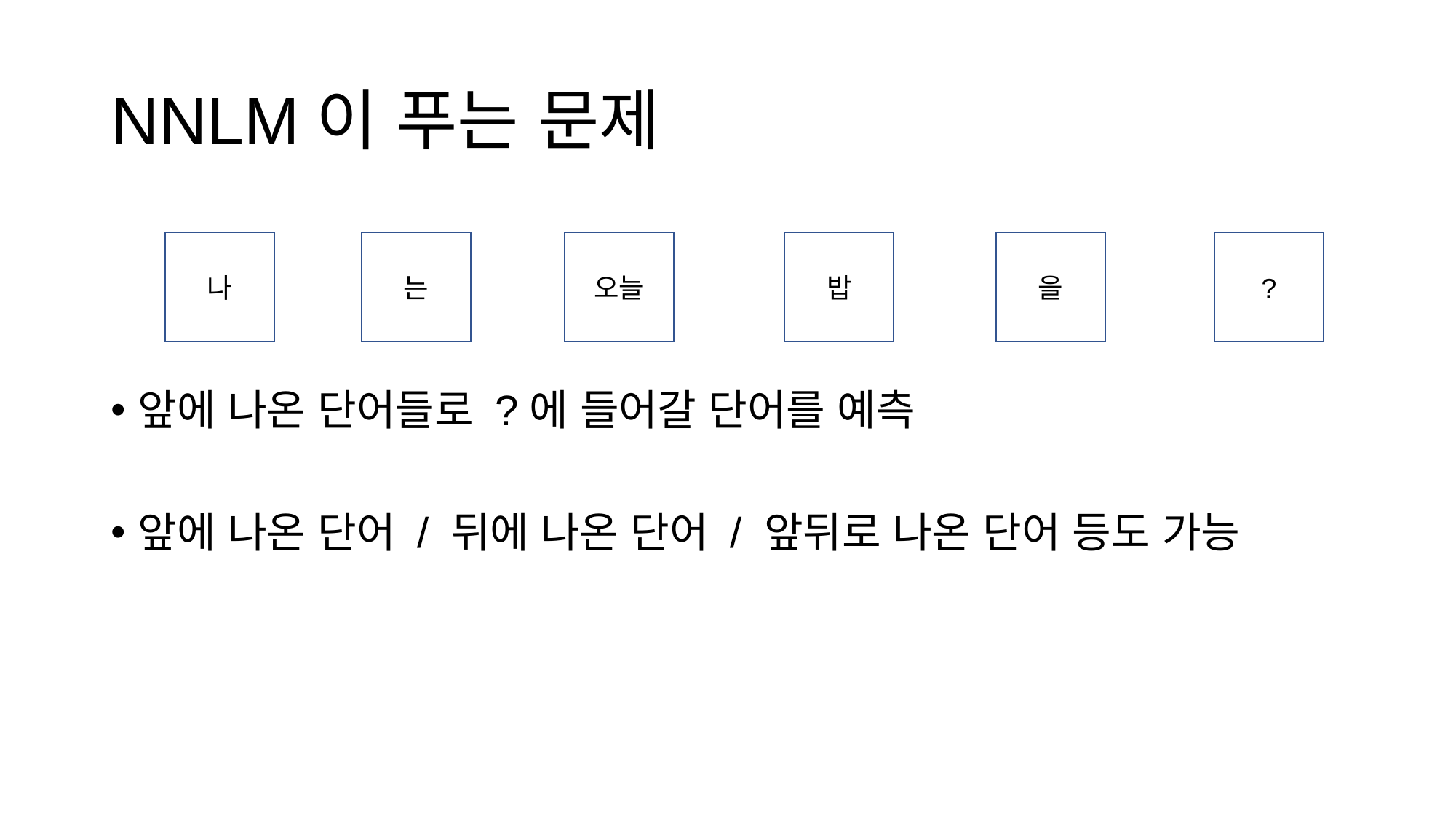

# NNLM이 푸는 문제
나
는
오늘
밥
을
?
앞에 나온 단어들로 ?에 들어갈 단어를 예측

앞에 나온 단어 / 뒤에 나온 단어 / 앞뒤로 나온 단어 등도 가능